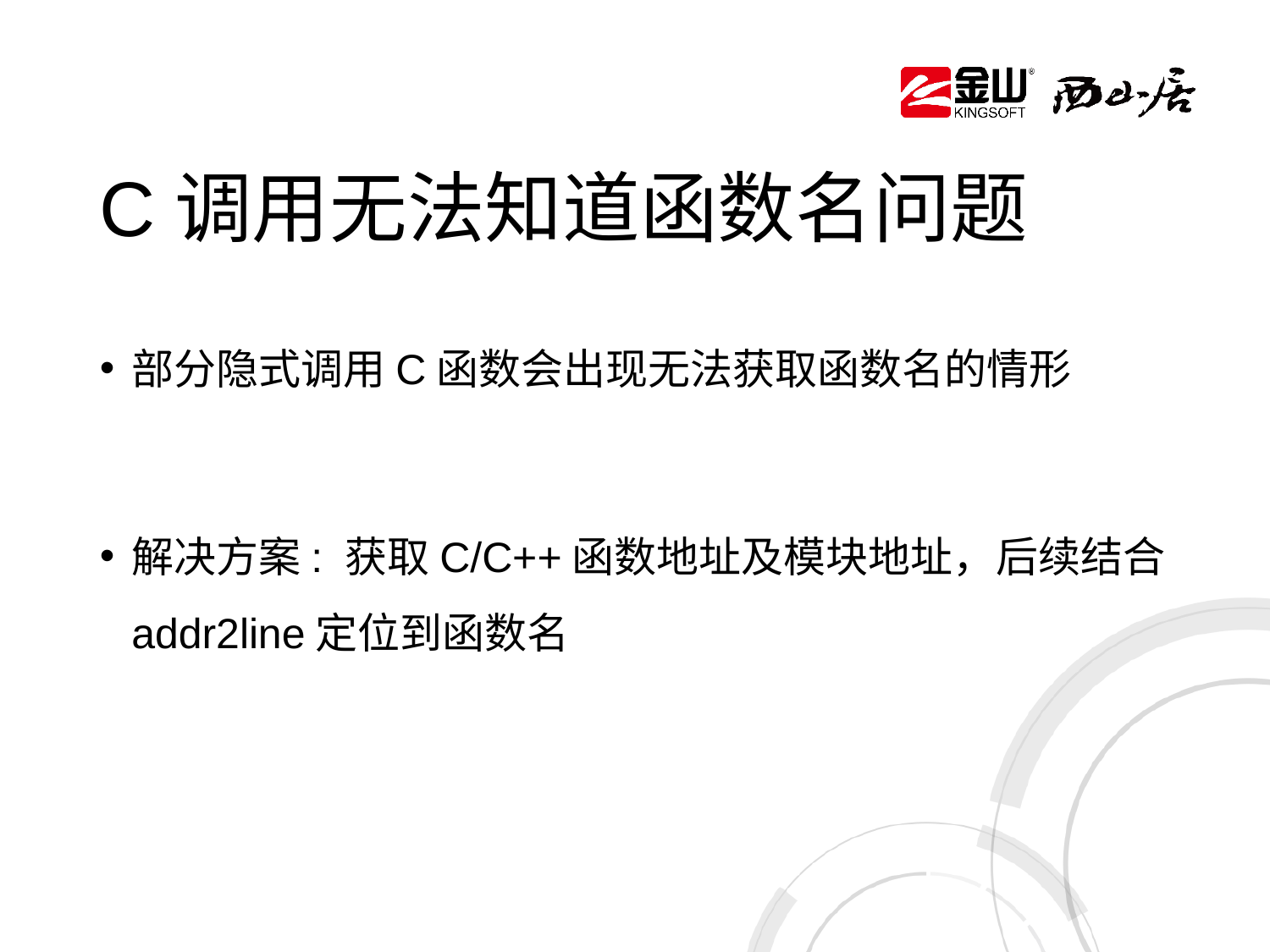

# C调用无法知道函数名问题
部分隐式调用C函数会出现无法获取函数名的情形

解决方案: 获取C/C++函数地址及模块地址，后续结合addr2line定位到函数名